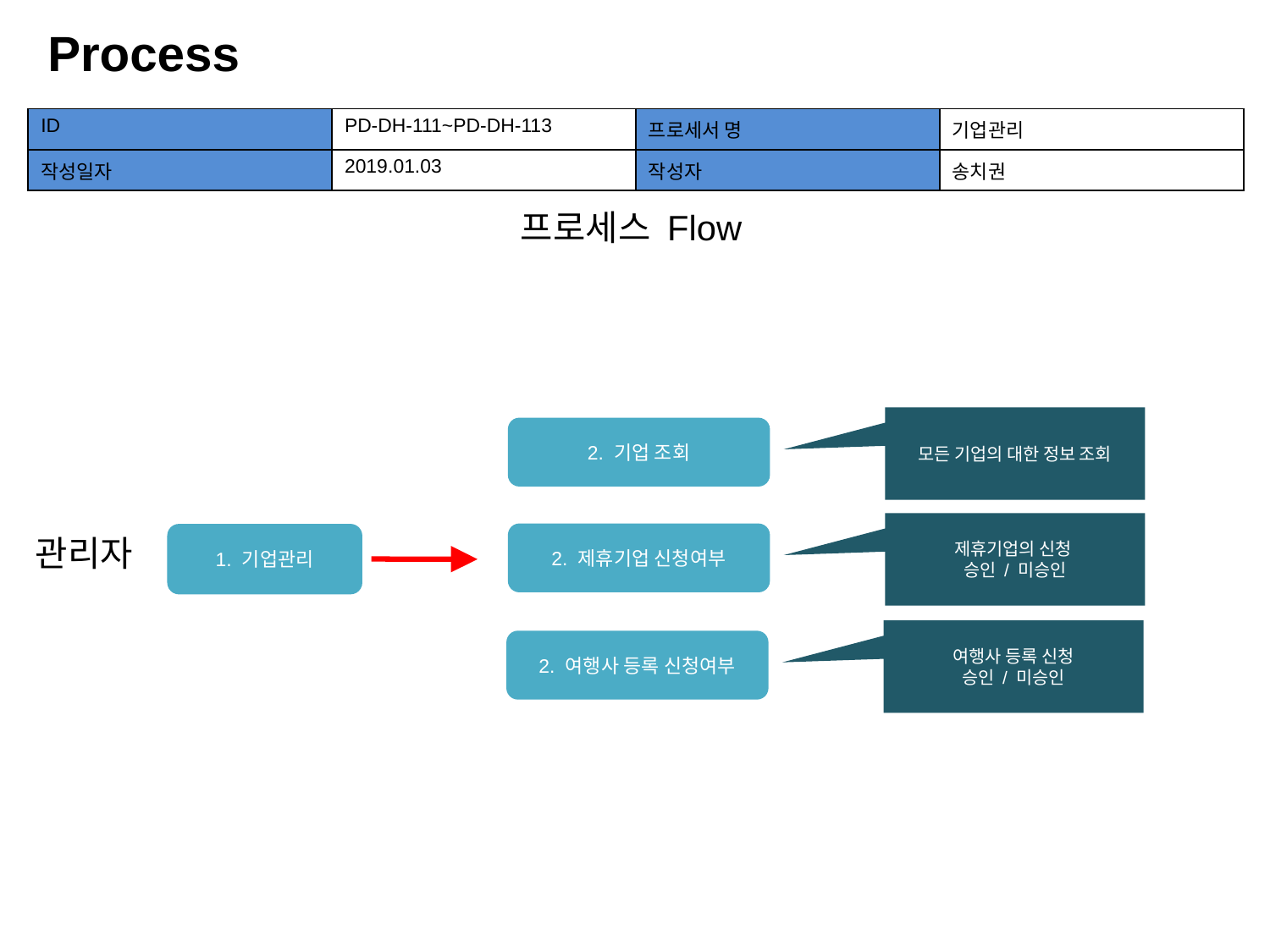

Process

| ID | PD-DH-111~PD-DH-113 | 프로세서 명 | 기업관리 |
| --- | --- | --- | --- |
| 작성일자 | 2019.01.03 | 작성자 | 송치권 |
프로세스 Flow
모든 기업의 대한 정보 조회
2. 기업 조회
제휴기업의 신청
승인 / 미승인
2. 제휴기업 신청여부
1. 기업관리
관리자
여행사 등록 신청
승인 / 미승인
2. 여행사 등록 신청여부